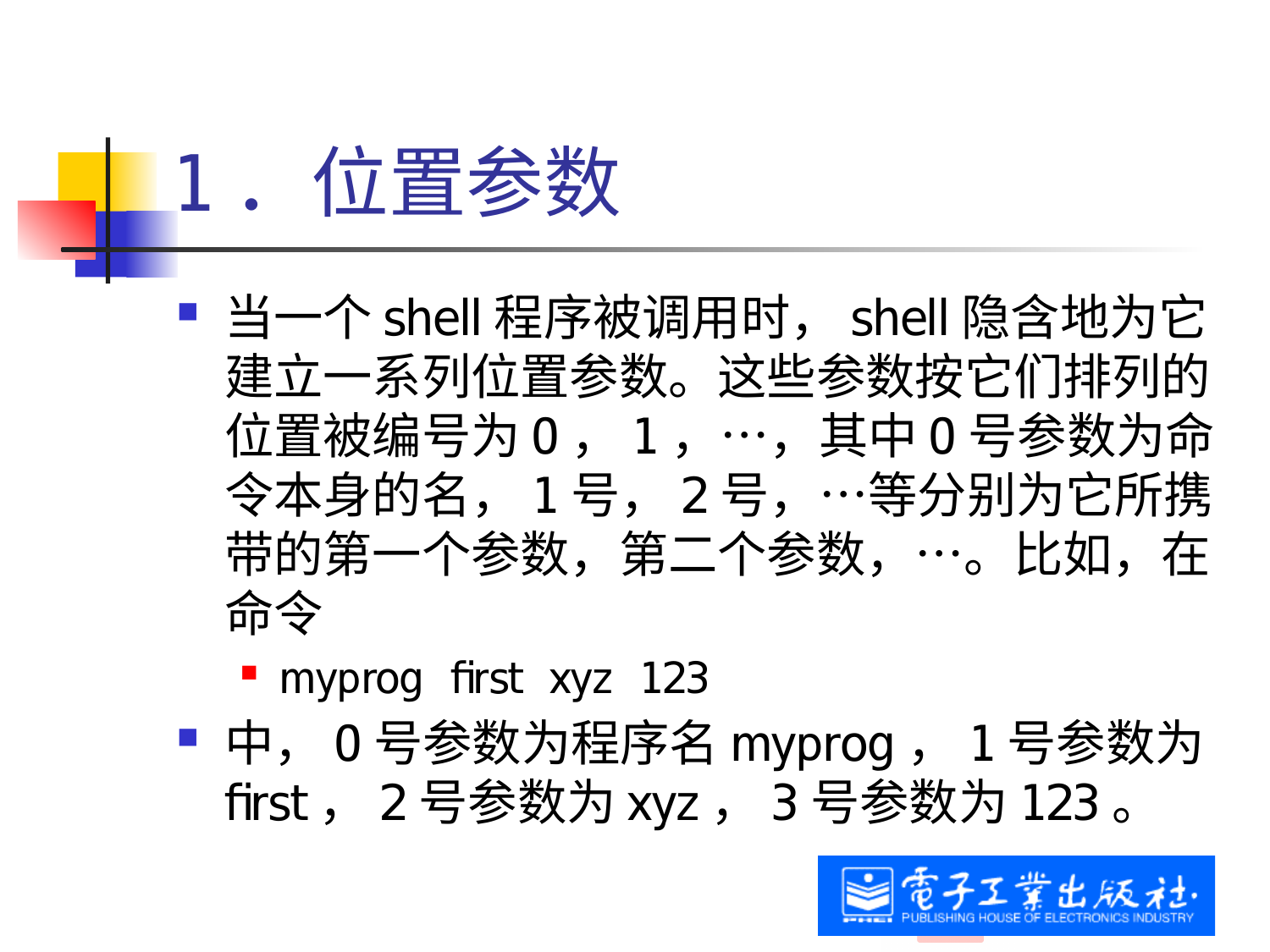

# 1．位置参数
当一个shell程序被调用时，shell隐含地为它建立一系列位置参数。这些参数按它们排列的位置被编号为0，1，…，其中0号参数为命令本身的名，1号，2号，…等分别为它所携带的第一个参数，第二个参数，…。比如，在命令
myprog  first  xyz  123
中，0号参数为程序名myprog，1号参数为first，2号参数为xyz，3号参数为123。